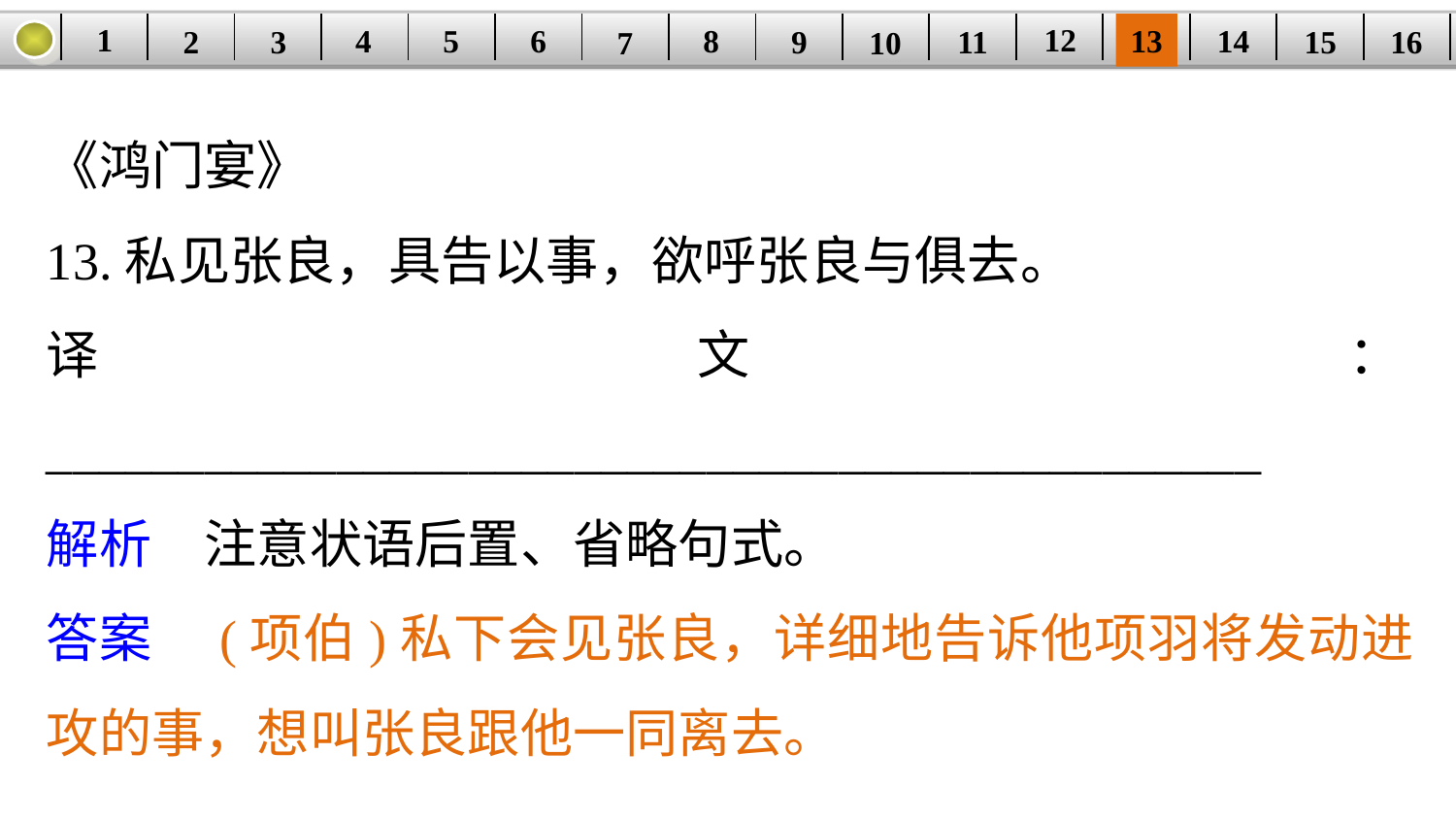

1
12
6
14
8
5
|  |  |  |  |  |  |  |  |  |  |  |  |  |  |  |  |
| --- | --- | --- | --- | --- | --- | --- | --- | --- | --- | --- | --- | --- | --- | --- | --- |
13
4
15
2
9
3
11
16
10
7

《鸿门宴》
13.私见张良，具告以事，欲呼张良与俱去。
译文：______________________________________________
解析　注意状语后置、省略句式。
答案　(项伯)私下会见张良，详细地告诉他项羽将发动进攻的事，想叫张良跟他一同离去。